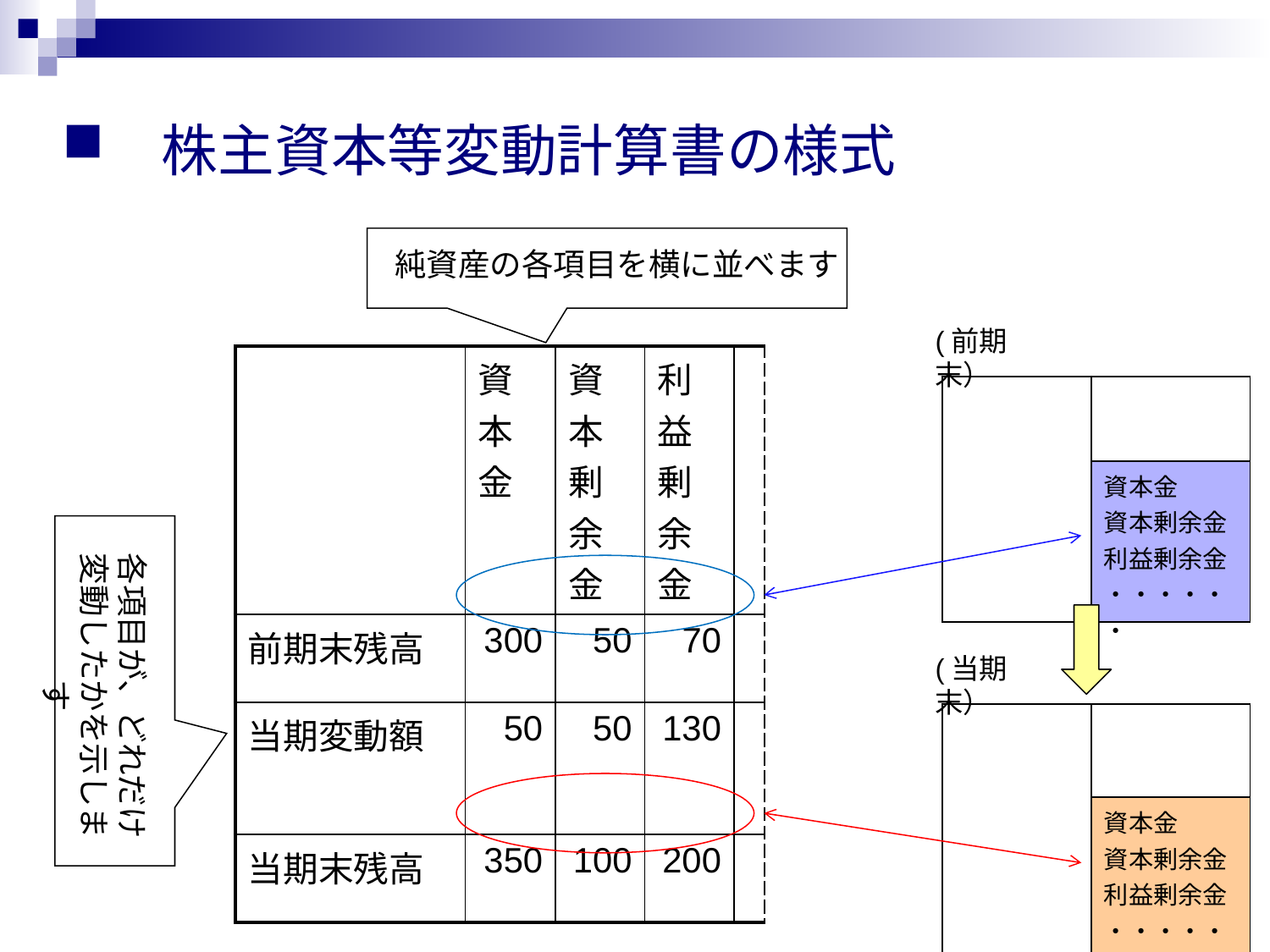

株主資本等変動計算書の様式

純資産の各項目を横に並べます
(前期末）
|  | 資本金 | 資本剰余金 | 利益剰余金 |  |
| --- | --- | --- | --- | --- |
| 前期末残高 | 300 | 50 | 70 |  |
| 当期変動額 | 50 | 50 | 130 |  |
| 当期末残高 | 350 | 100 | 200 |  |
|  |  |
| --- | --- |
|  | 資本金 資本剰余金 利益剰余金 ・・・・・・ |

各項目が、どれだけ変動したかを示します

(当期末）
|  |  |
| --- | --- |
|  | 資本金 資本剰余金 利益剰余金 ・・・・・・・ |